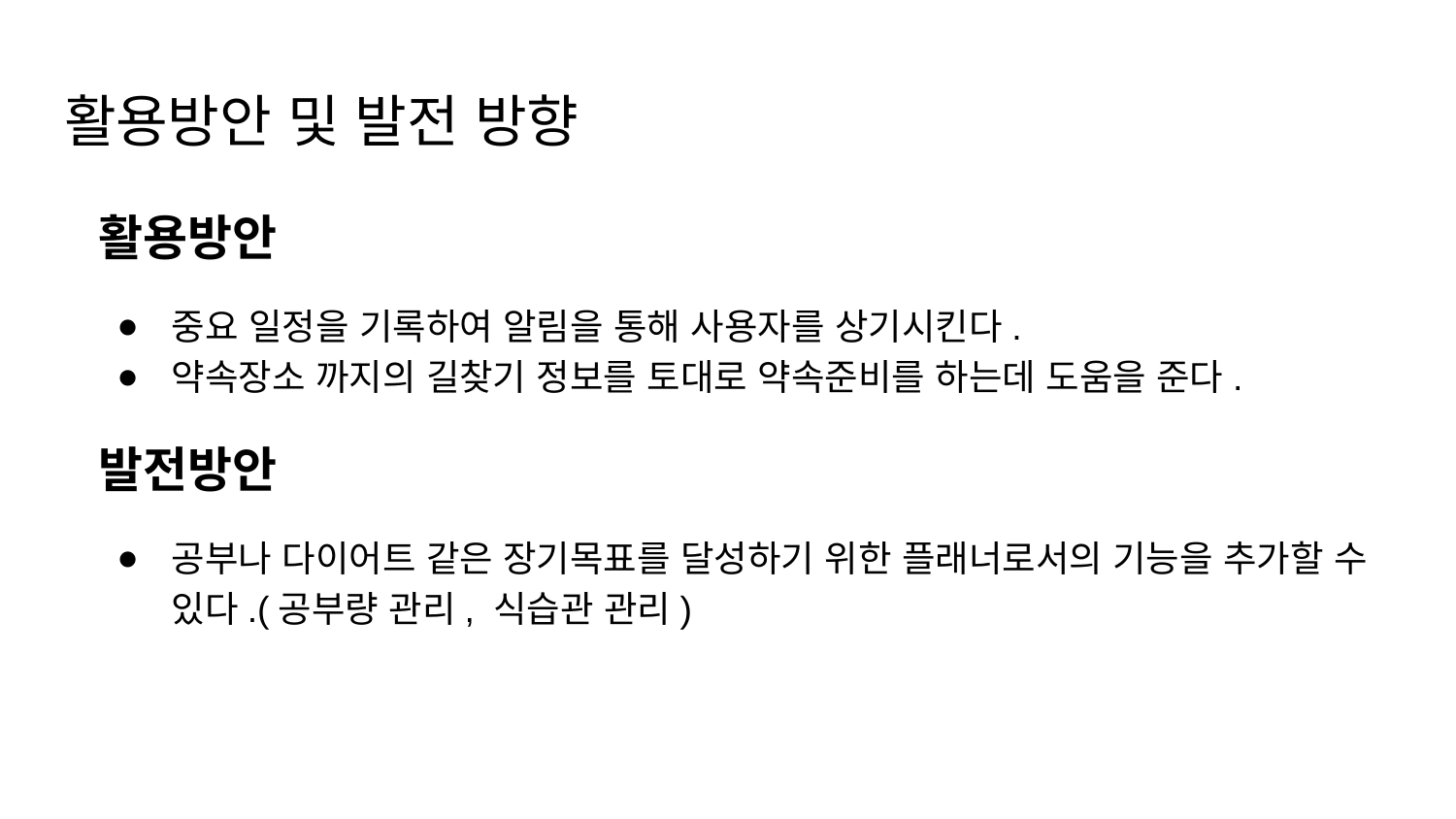

# 활용방안 및 발전 방향
활용방안
중요 일정을 기록하여 알림을 통해 사용자를 상기시킨다.
약속장소 까지의 길찾기 정보를 토대로 약속준비를 하는데 도움을 준다.
발전방안
공부나 다이어트 같은 장기목표를 달성하기 위한 플래너로서의 기능을 추가할 수 있다.(공부량 관리, 식습관 관리)